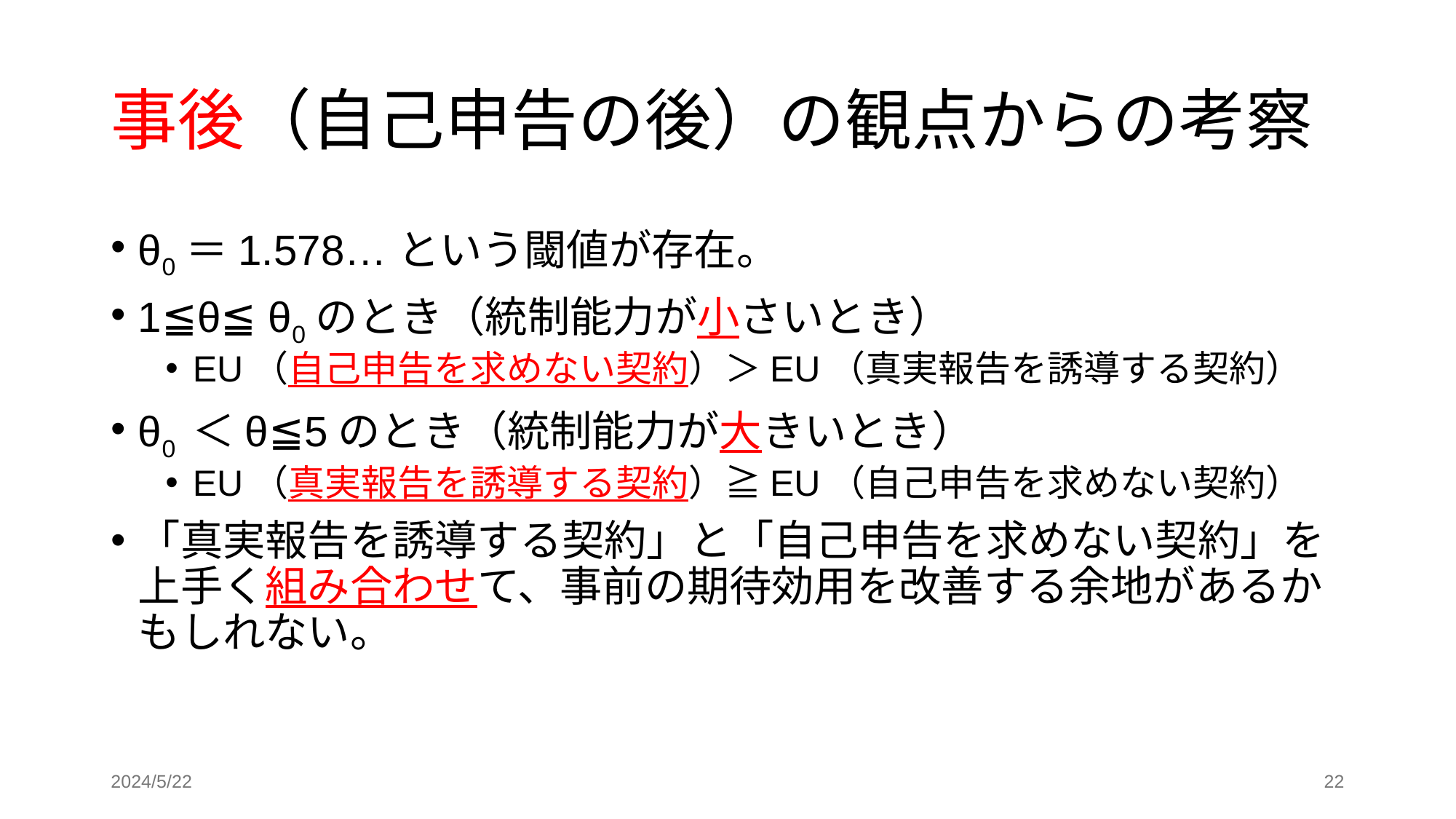

# 事後（自己申告の後）の観点からの考察
θ0＝1.578…という閾値が存在。
1≦θ≦ θ0のとき（統制能力が小さいとき）
EU（自己申告を求めない契約）＞EU（真実報告を誘導する契約）
θ0 ＜θ≦5のとき（統制能力が大きいとき）
EU（真実報告を誘導する契約）≧EU（自己申告を求めない契約）
「真実報告を誘導する契約」と「自己申告を求めない契約」を上手く組み合わせて、事前の期待効用を改善する余地があるかもしれない。

2024/5/22
22